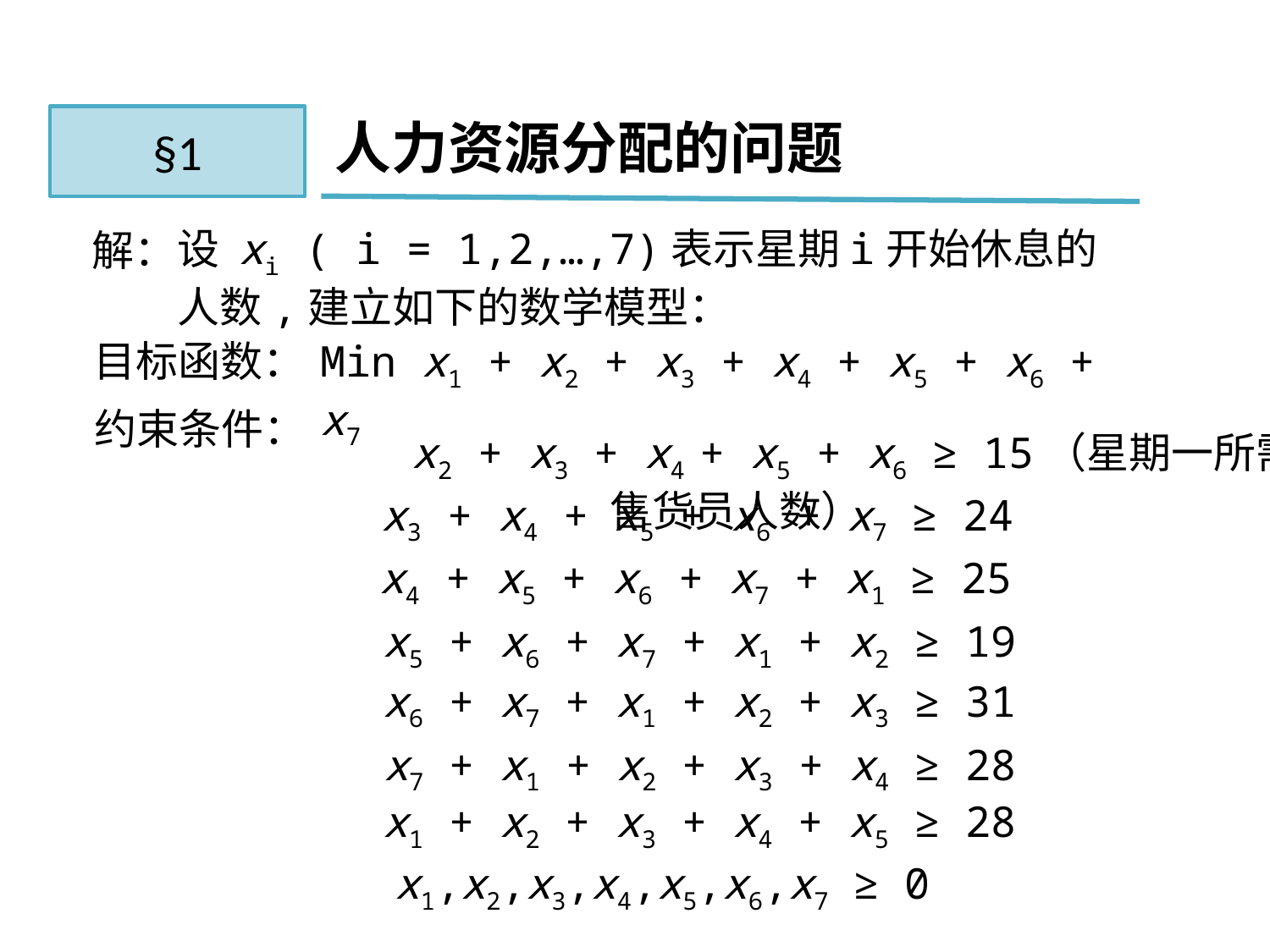

§1
人力资源分配的问题
设 xi ( i = 1,2,…,7)表示星期i开始休息的人数,建立如下的数学模型：
解：
目标函数：
Min x1 + x2 + x3 + x4 + x5 + x6 + x7
约束条件：
     x2 + x3 + x4 + x5 + x6 ≥ 15（星期一所需
                                 售货员人数）
x3 + x4 + x5 + x6 + x7 ≥ 24
x4 + x5 + x6 + x7 + x1 ≥ 25
x5 + x6 + x7 + x1 + x2 ≥ 19
x6 + x7 + x1 + x2 + x3 ≥ 31
x7 + x1 + x2 + x3 + x4 ≥ 28
x1 + x2 + x3 + x4 + x5 ≥ 28
x1,x2,x3,x4,x5,x6,x7 ≥ 0